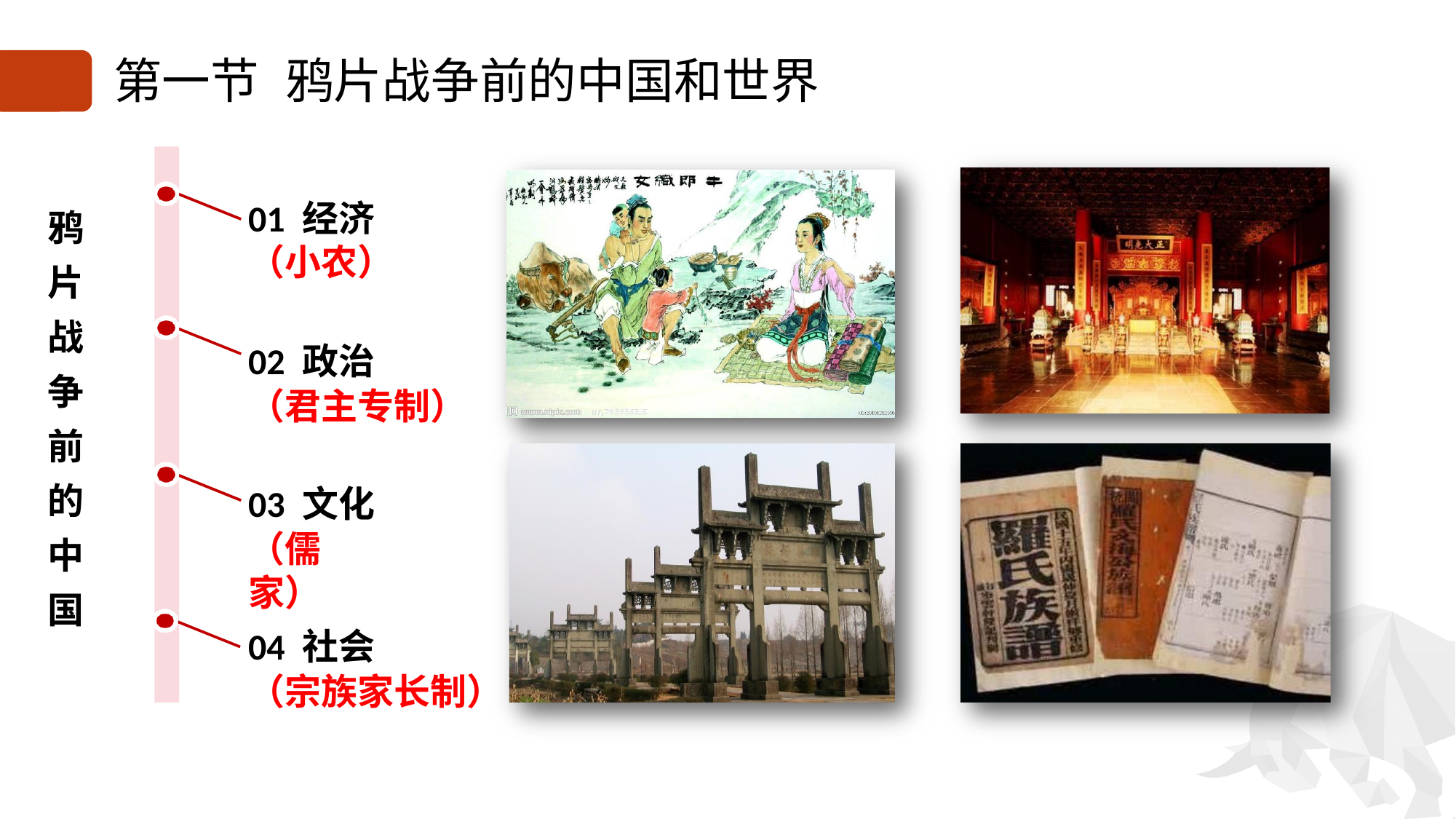

# 第一节	鸦片战争前的中国和世界

鸦 片 战 争 前 的 中 国

01	经济 （小农）

02	政治
（君主专制）

03	文化
（儒家）

04	社会
（宗族家长制）